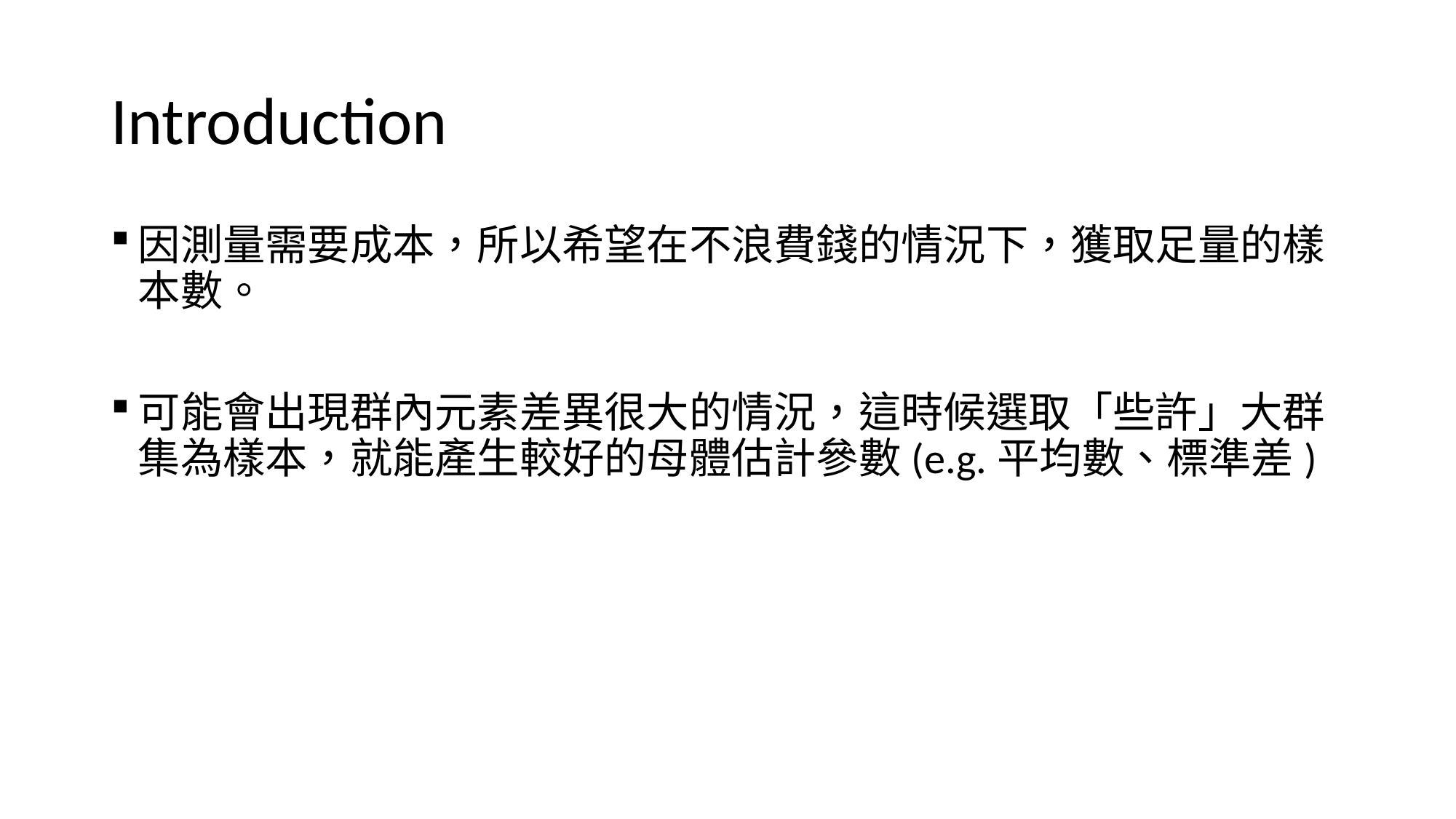

# Introduction
因測量需要成本，所以希望在不浪費錢的情況下，獲取足量的樣本數。

可能會出現群內元素差異很大的情況，這時候選取「些許」大群集為樣本，就能產生較好的母體估計參數(e.g.平均數、標準差)